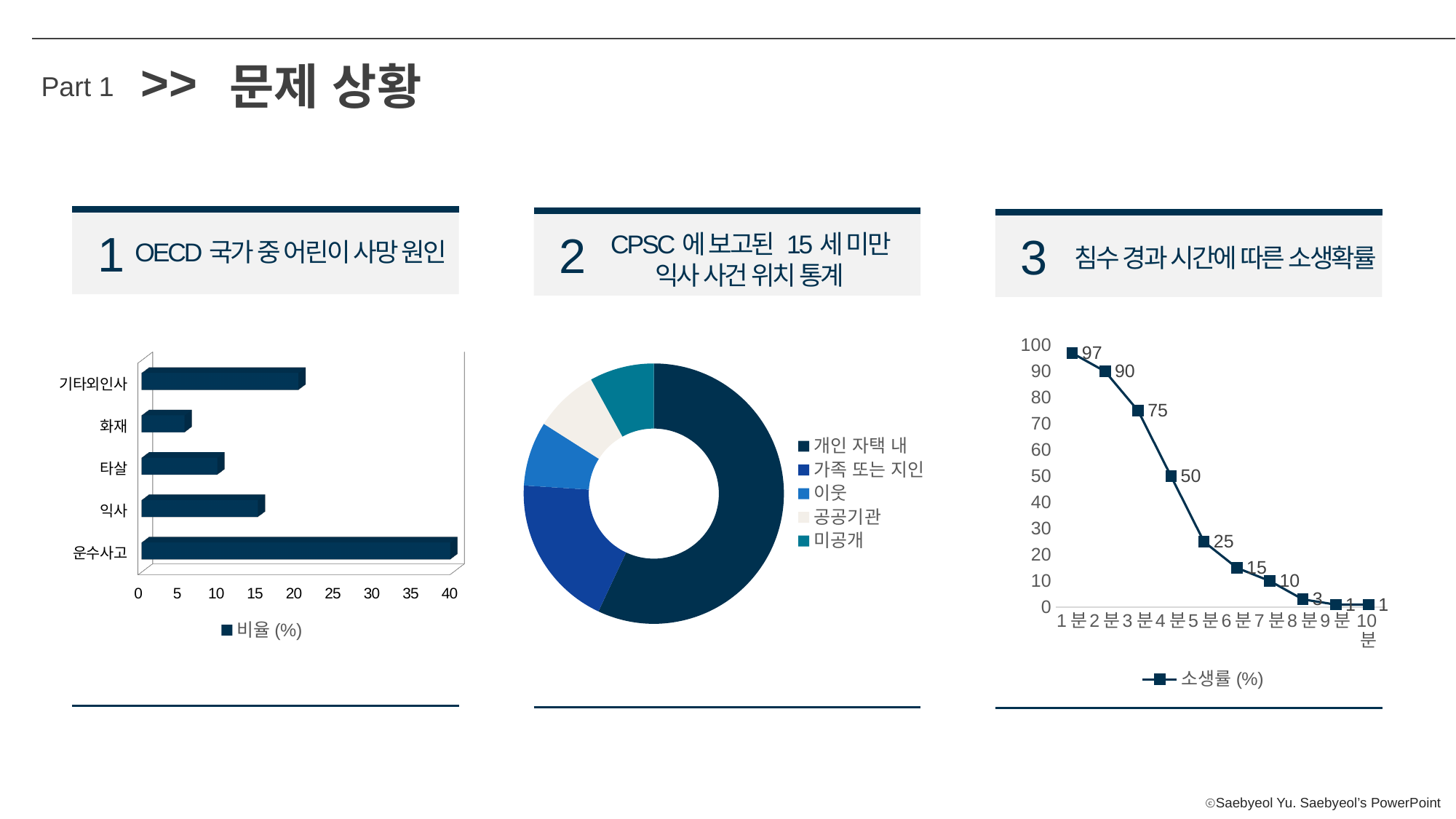

>>
문제 상황
Part 1

1
2
3
CPSC에 보고된 15세 미만 익사 사건 위치 통계
OECD국가 중 어린이 사망 원인
침수 경과 시간에 따른 소생확률

### Chart

| Category | 소생률(%) |
|---|---|
| 1분 | 97.0 |
| 2분 | 90.0 |
| 3분 | 75.0 |
| 4분 | 50.0 |
| 5분 | 25.0 |
| 6분 | 15.0 |
| 7분 | 10.0 |
| 8분 | 3.0 |
| 9분 | 1.0 |
| 10분 | 1.0 |

### Chart

| Category | 판매 |
|---|---|
| 개인 자택 내 | 57.0 |
| 가족 또는 지인 | 19.0 |
| 이웃 | 8.0 |
| 공공기관 | 8.0 |
| 미공개 | 8.0 |

[unsupported chart]